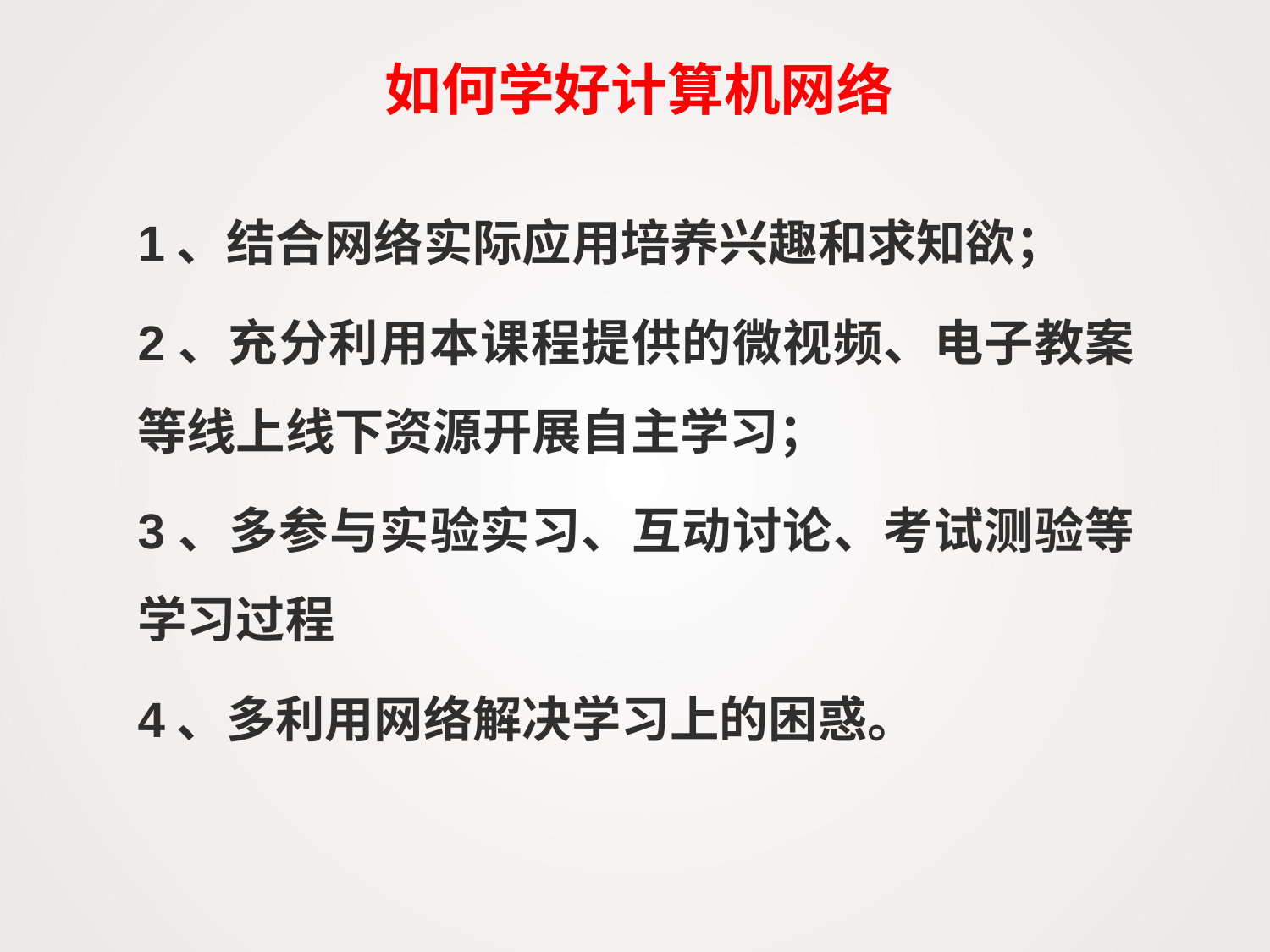

# 如何学好计算机网络
1、结合网络实际应用培养兴趣和求知欲；
2、充分利用本课程提供的微视频、电子教案等线上线下资源开展自主学习；
3、多参与实验实习、互动讨论、考试测验等学习过程
4、多利用网络解决学习上的困惑。